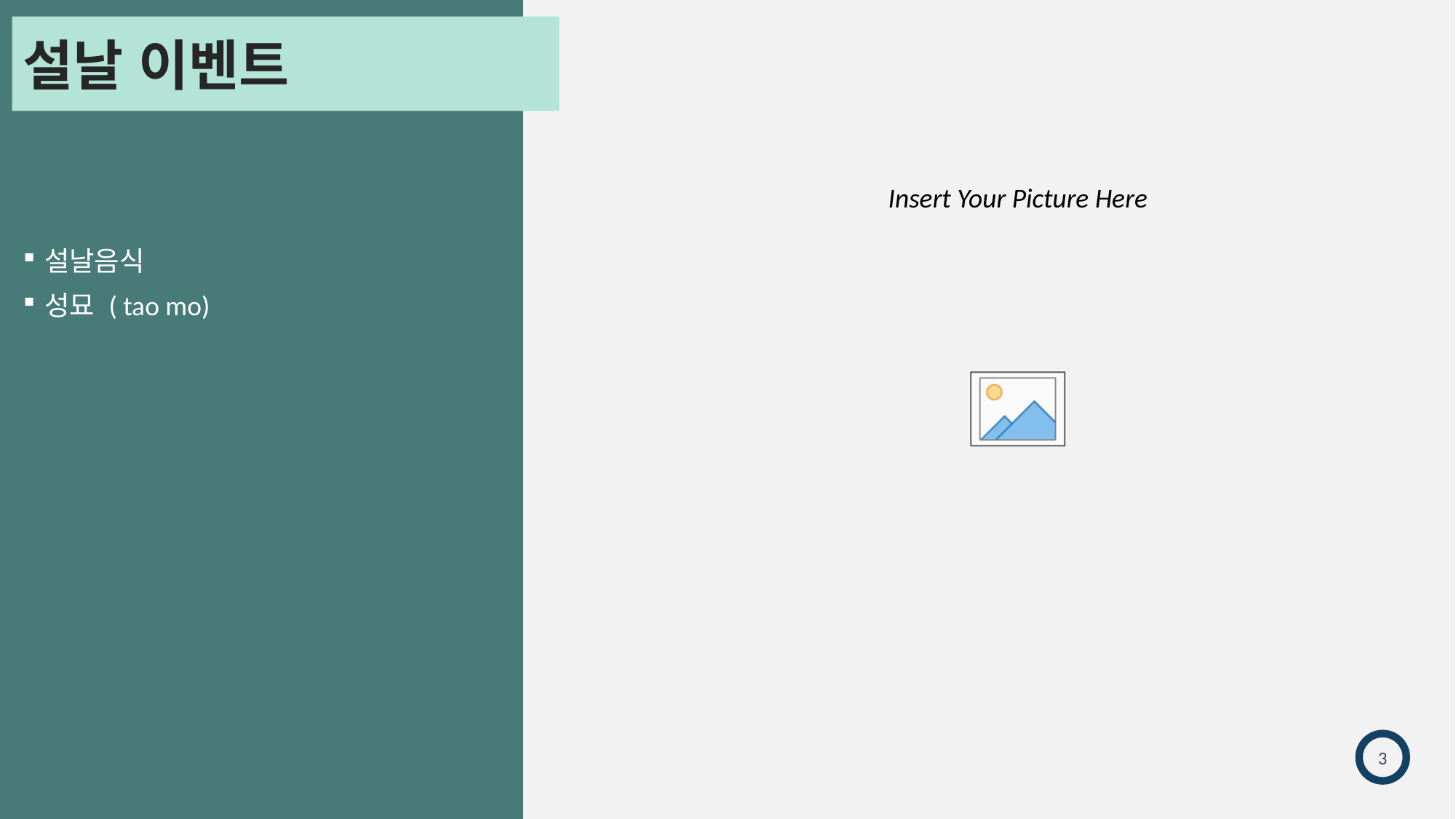

# 설날 이벤트
설날음식
성묘 ( tao mo)

3